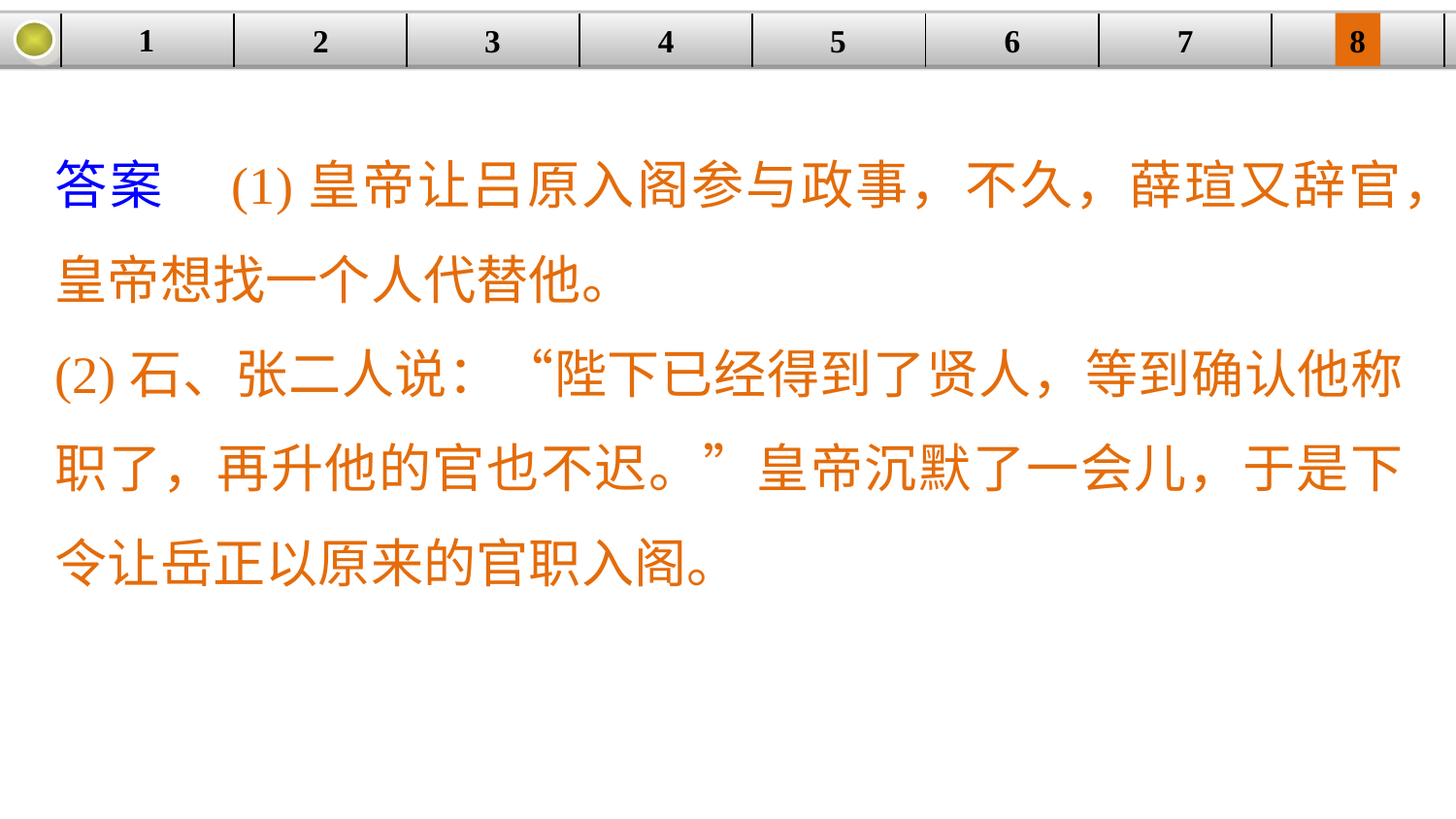

1
3
4
5
6
8
2
|  |  |  |  |  |  |  |  |
| --- | --- | --- | --- | --- | --- | --- | --- |
7

答案　(1)皇帝让吕原入阁参与政事，不久，薛瑄又辞官，皇帝想找一个人代替他。
(2)石、张二人说：“陛下已经得到了贤人，等到确认他称职了，再升他的官也不迟。”皇帝沉默了一会儿，于是下令让岳正以原来的官职入阁。